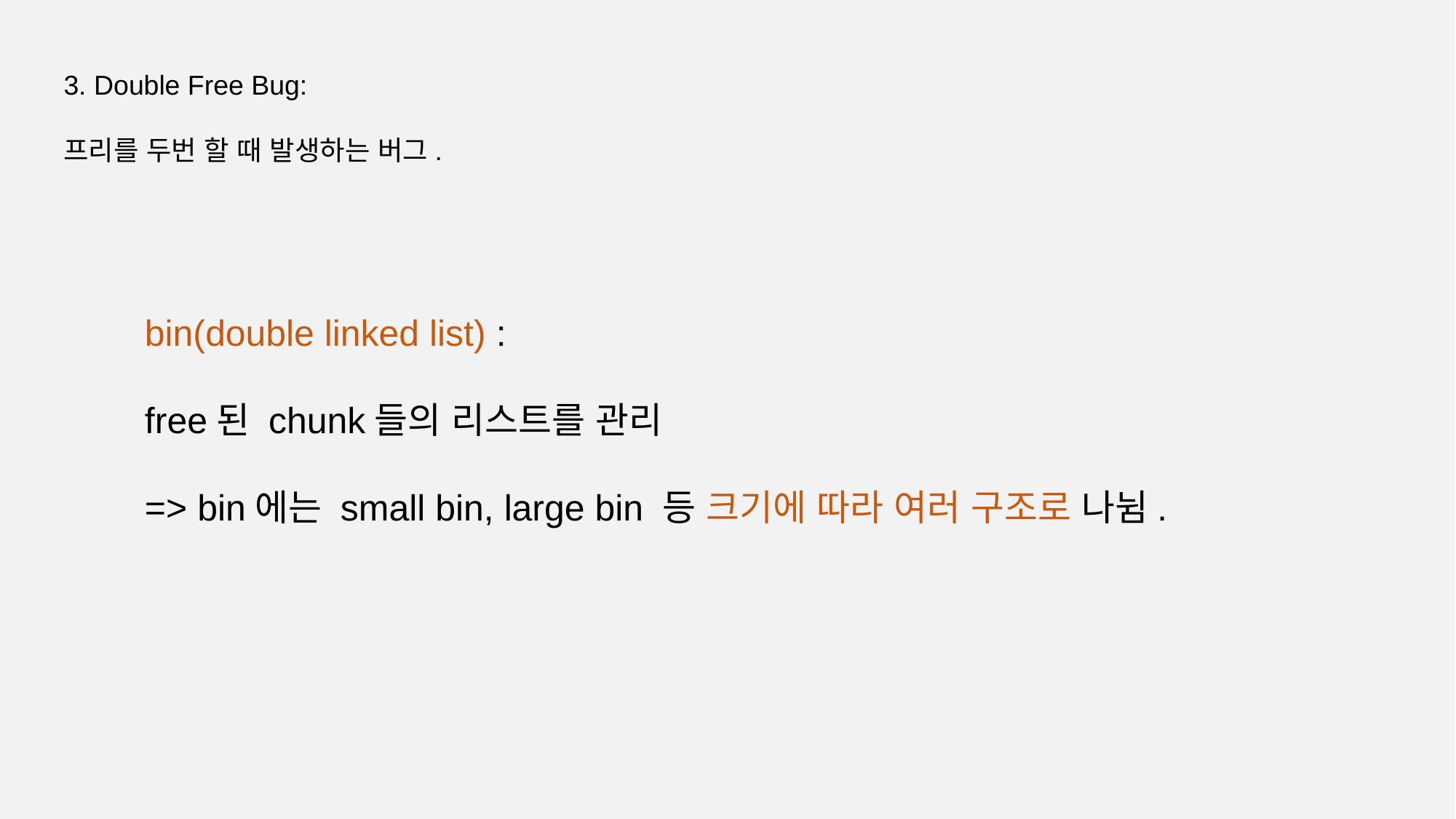

3. Double Free Bug:

프리를 두번 할 때 발생하는 버그.
bin(double linked list) :

free된 chunk들의 리스트를 관리

=> bin에는 small bin, large bin 등 크기에 따라 여러 구조로 나뉨.